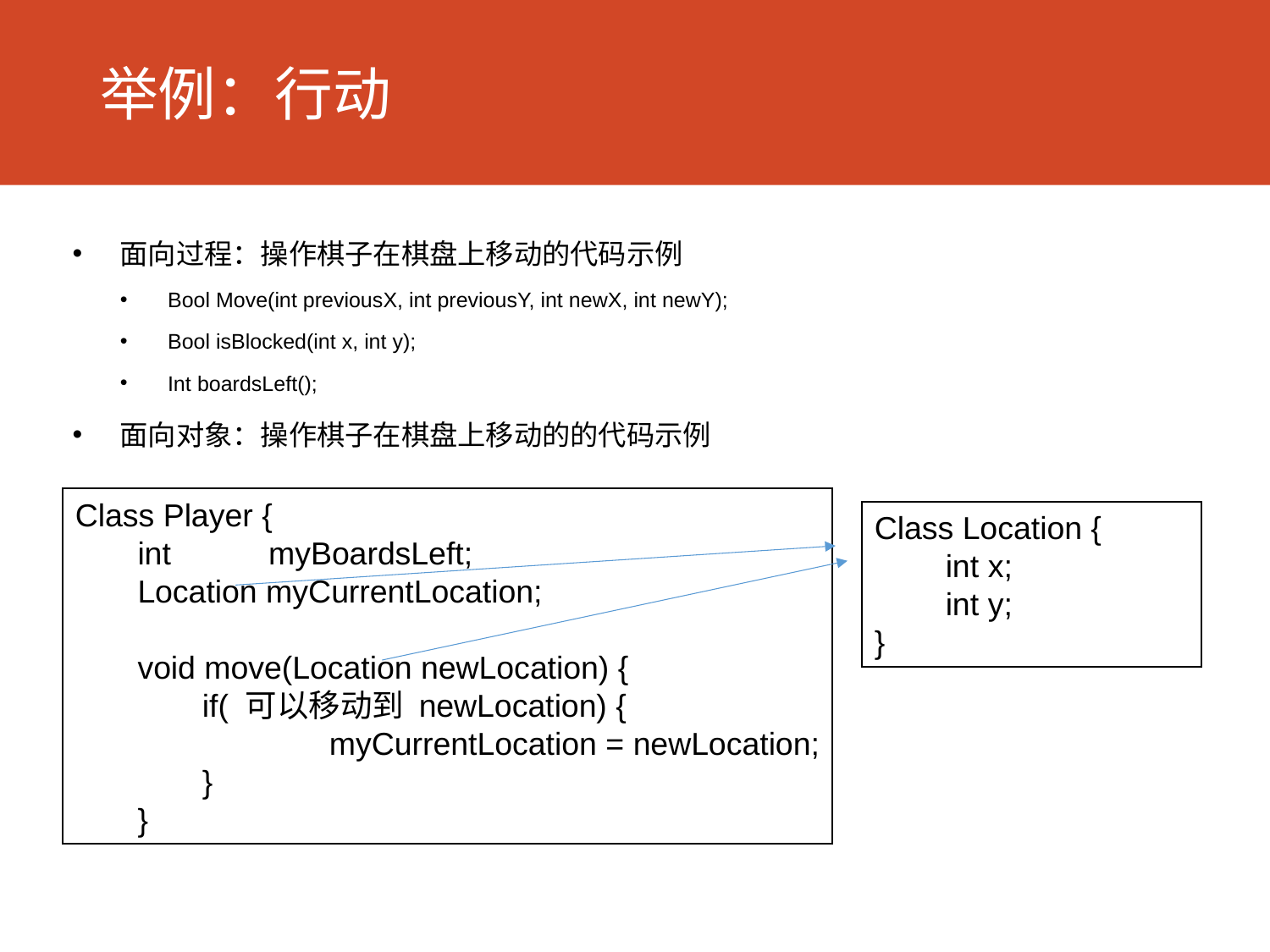

# 举例：行动
面向过程：操作棋子在棋盘上移动的代码示例
Bool Move(int previousX, int previousY, int newX, int newY);
Bool isBlocked(int x, int y);
Int boardsLeft();
面向对象：操作棋子在棋盘上移动的的代码示例

Class Player {
       int           myBoardsLeft;
       Location myCurrentLocation;

       void move(Location newLocation) {
	if( 可以移动到 newLocation) {
		myCurrentLocation = newLocation;
	}
       }
Class Location {
        int x;
        int y;
}